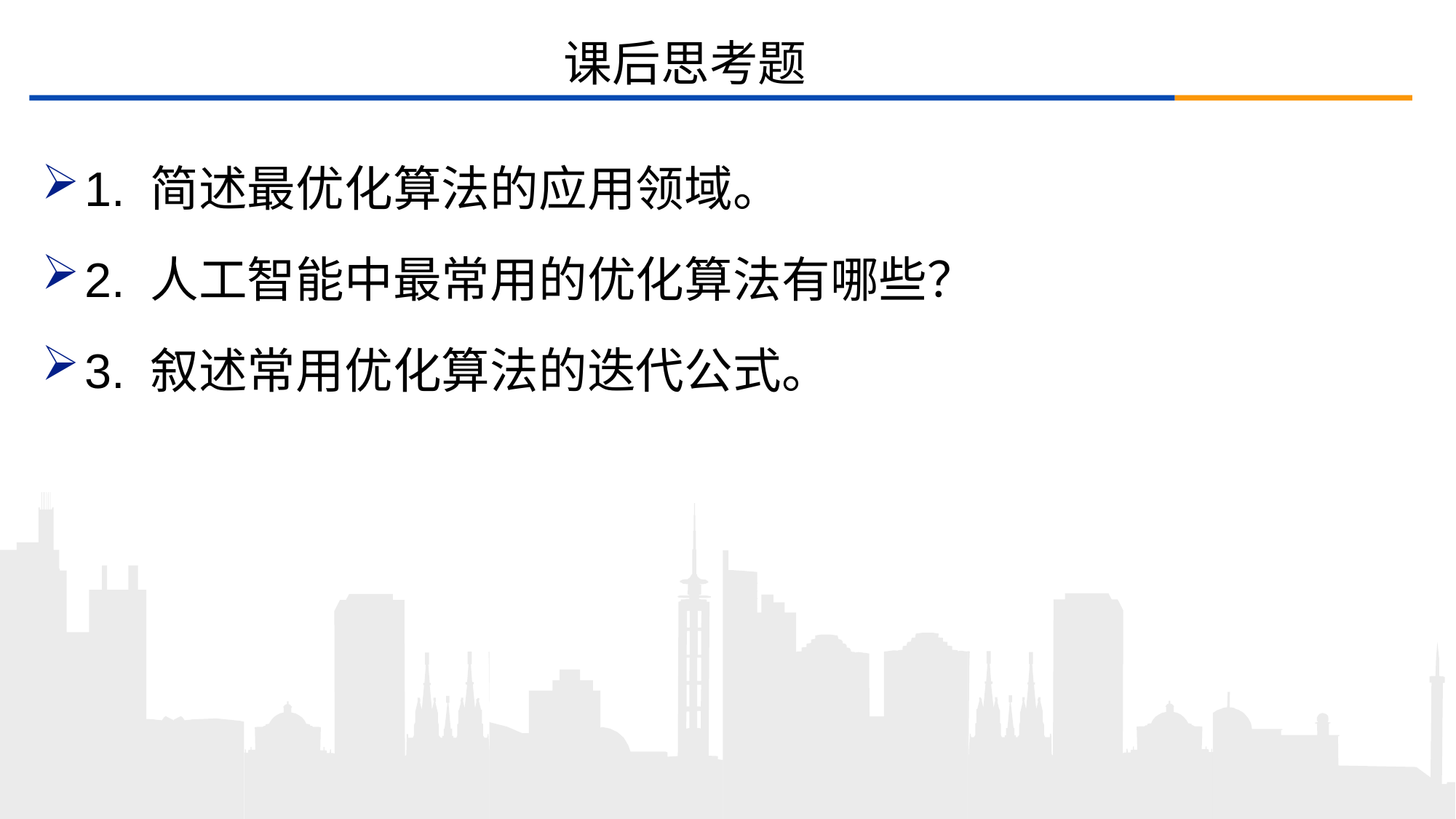

# 课后思考题
1. 简述最优化算法的应用领域。
2. 人工智能中最常用的优化算法有哪些？
3. 叙述常用优化算法的迭代公式。